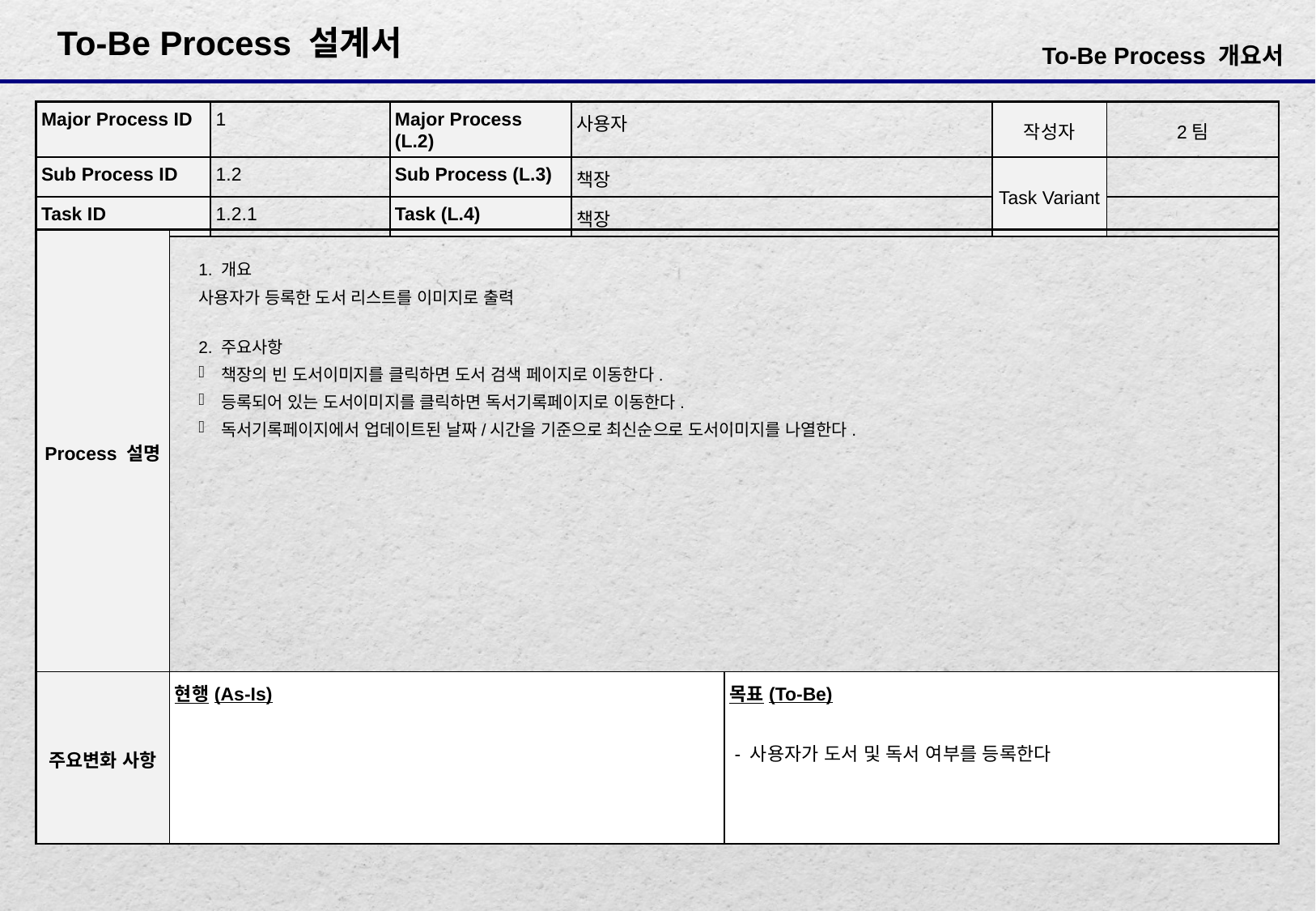

| Major Process ID | 1 | Major Process (L.2) | 사용자 | 작성자 | 2팀 |
| --- | --- | --- | --- | --- | --- |
| Sub Process ID | 1.2 | Sub Process (L.3) | 책장 | Task Variant |  |
| Task ID | 1.2.1 | Task (L.4) | 책장 |  |  |
| Process 설명 | 1. 개요 사용자가 등록한 도서 리스트를 이미지로 출력 2. 주요사항 책장의 빈 도서이미지를 클릭하면 도서 검색 페이지로 이동한다. 등록되어 있는 도서이미지를 클릭하면 독서기록페이지로 이동한다. 독서기록페이지에서 업데이트된 날짜/시간을 기준으로 최신순으로 도서이미지를 나열한다. |  |
| --- | --- | --- |
| 주요변화 사항 | 현행(As-Is) | 목표(To-Be) - 사용자가 도서 및 독서 여부를 등록한다 |